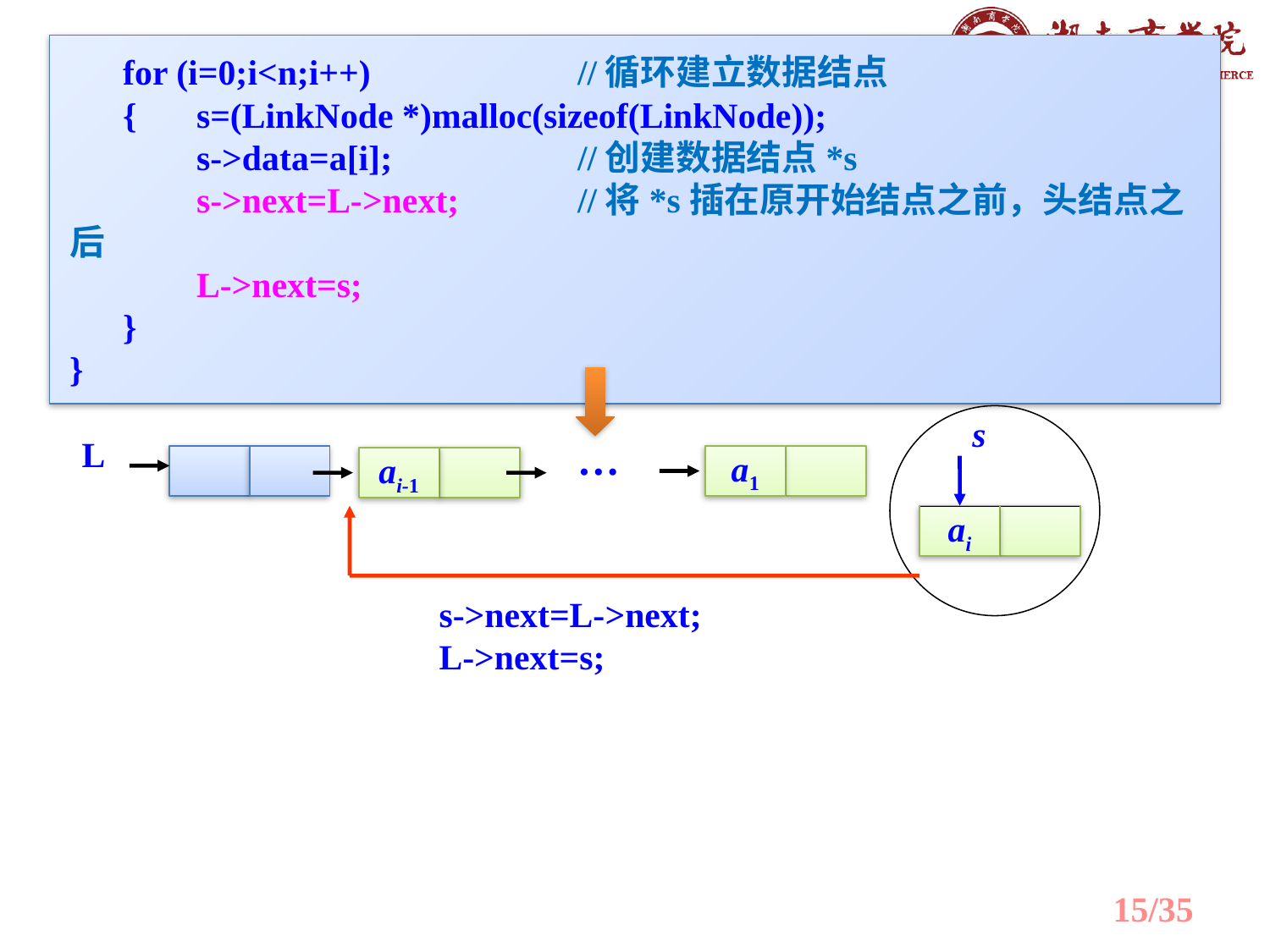

for (i=0;i<n;i++)		//循环建立数据结点
      {	s=(LinkNode *)malloc(sizeof(LinkNode));
	s->data=a[i];		//创建数据结点*s
	s->next=L->next;	//将*s插在原开始结点之前，头结点之后
	L->next=s;
      }
}

s
L
…

a1

ai-1

ai

s->next=L->next;
L->next=s;
15/35